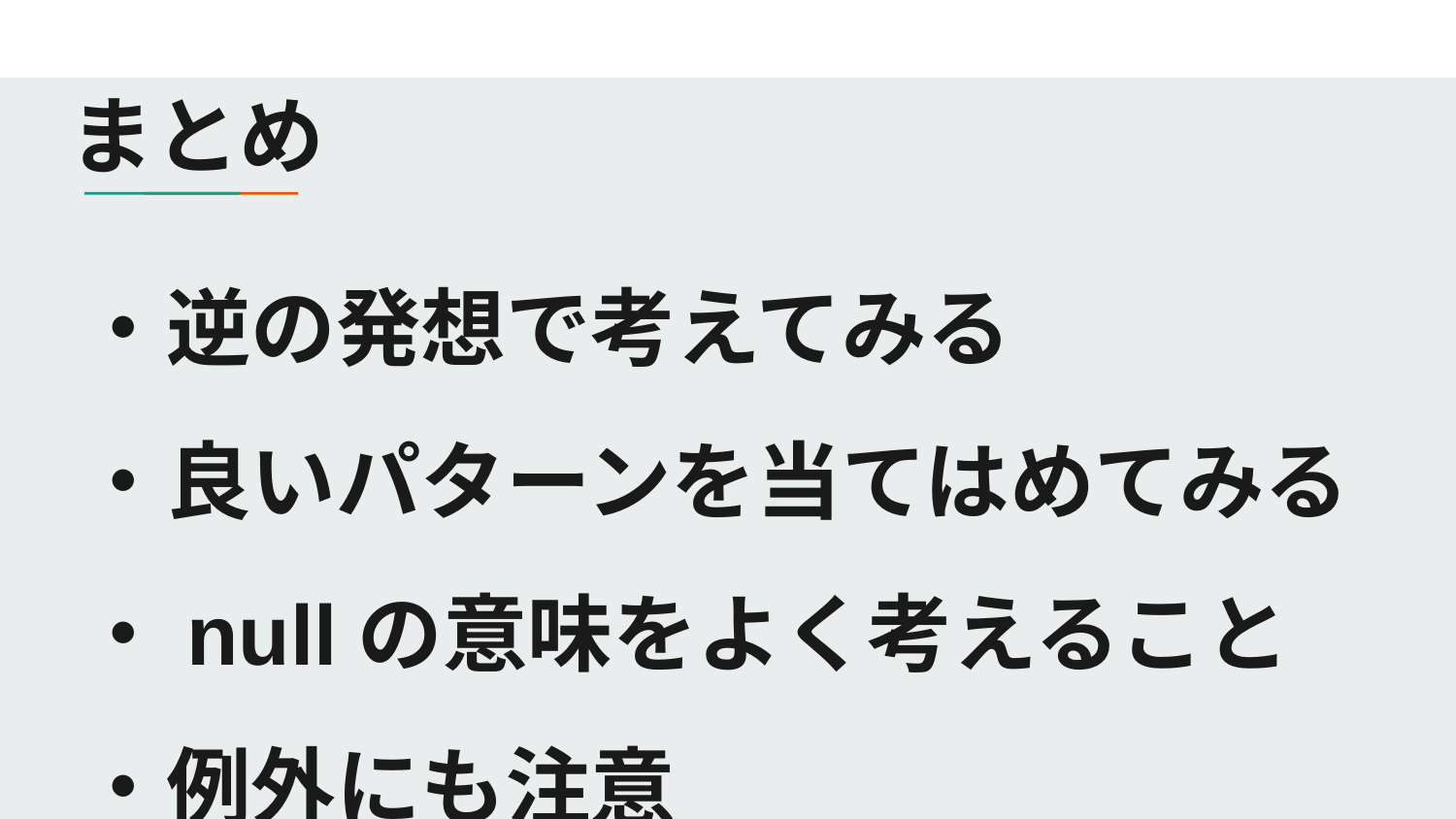

# まとめ
・逆の発想で考えてみる
・良いパターンを当てはめてみる
・nullの意味をよく考えること
・例外にも注意